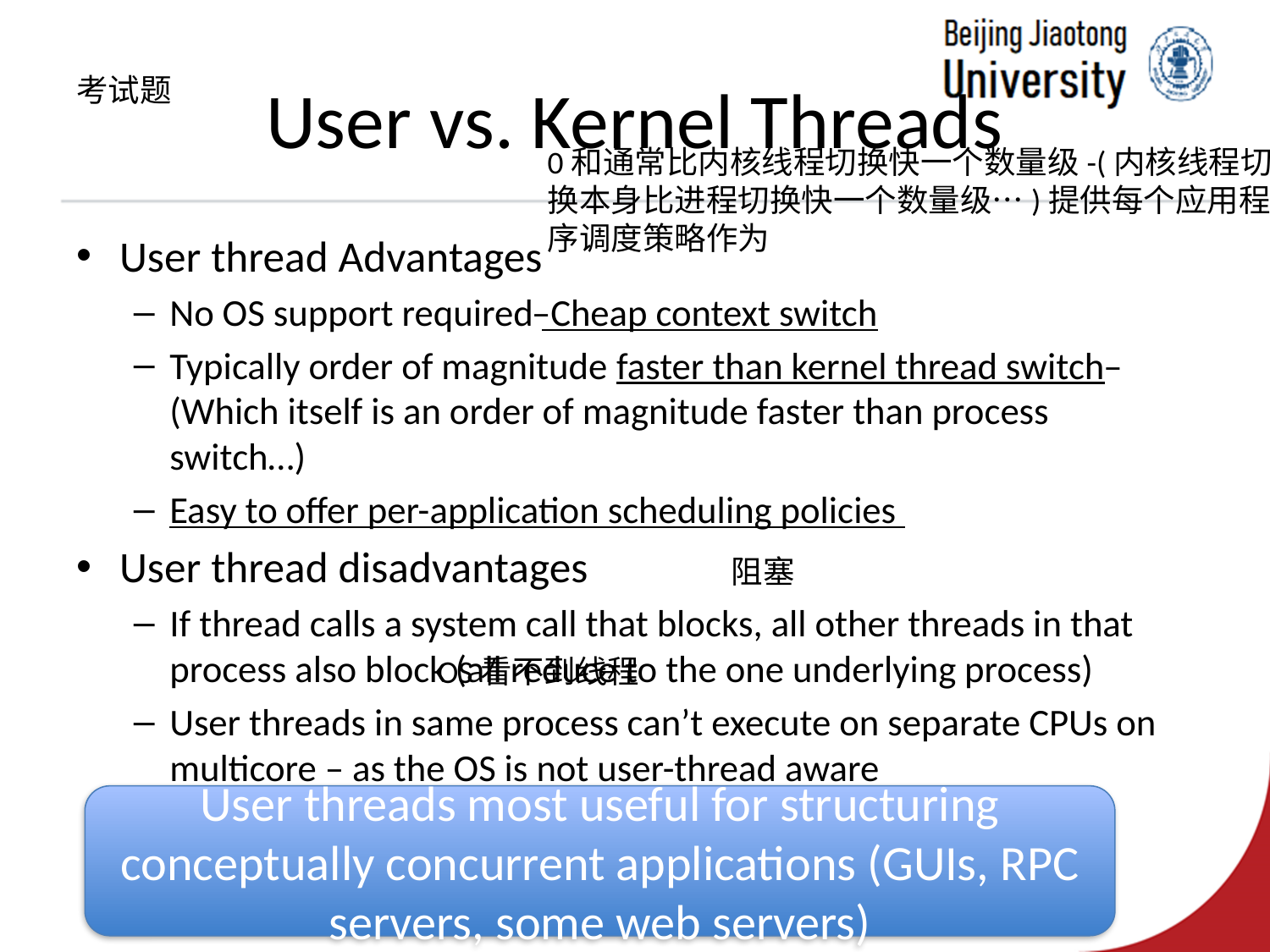

# User vs. Kernel Threads
考试题
0和通常比内核线程切换快一个数量级-(内核线程切换本身比进程切换快一个数量级…)提供每个应用程序调度策略作为
User thread Advantages
No OS support required ̶ Cheap context switch
Typically order of magnitude faster than kernel thread switch ̶ (Which itself is an order of magnitude faster than process switch…)
Easy to offer per-application scheduling policies
User thread disadvantages
If thread calls a system call that blocks, all other threads in that process also block (all reduce to the one underlying process)
User threads in same process can’t execute on separate CPUs on multicore – as the OS is not user-thread aware
阻塞
OS看不到线程
User threads most useful for structuring conceptually concurrent applications (GUIs, RPC servers, some web servers)